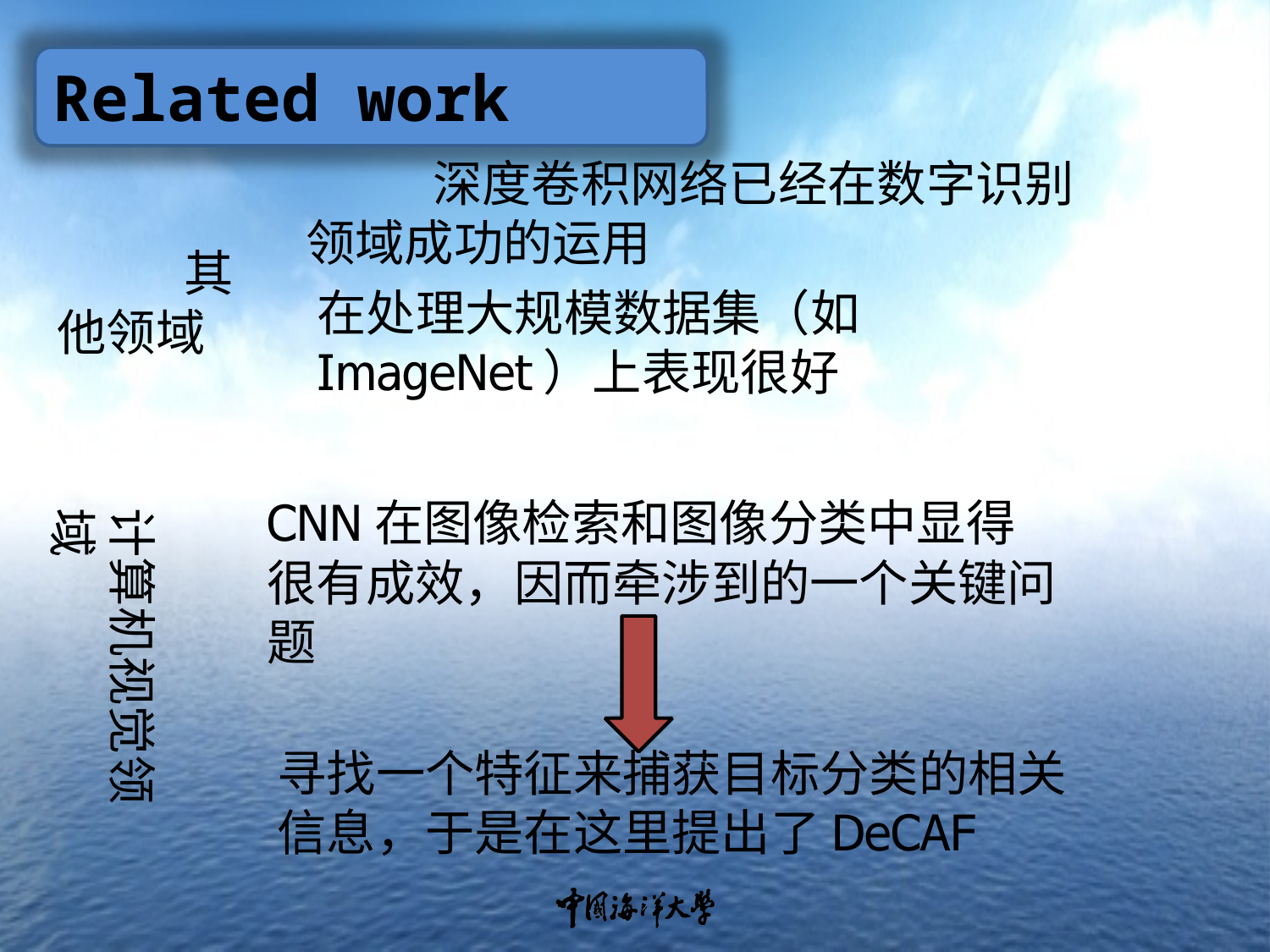

Related work
	深度卷积网络已经在数字识别领域成功的运用
	其他领域
在处理大规模数据集（如ImageNet）上表现很好
CNN在图像检索和图像分类中显得很有成效，因而牵涉到的一个关键问题
计算机视觉领域

寻找一个特征来捕获目标分类的相关信息，于是在这里提出了DeCAF